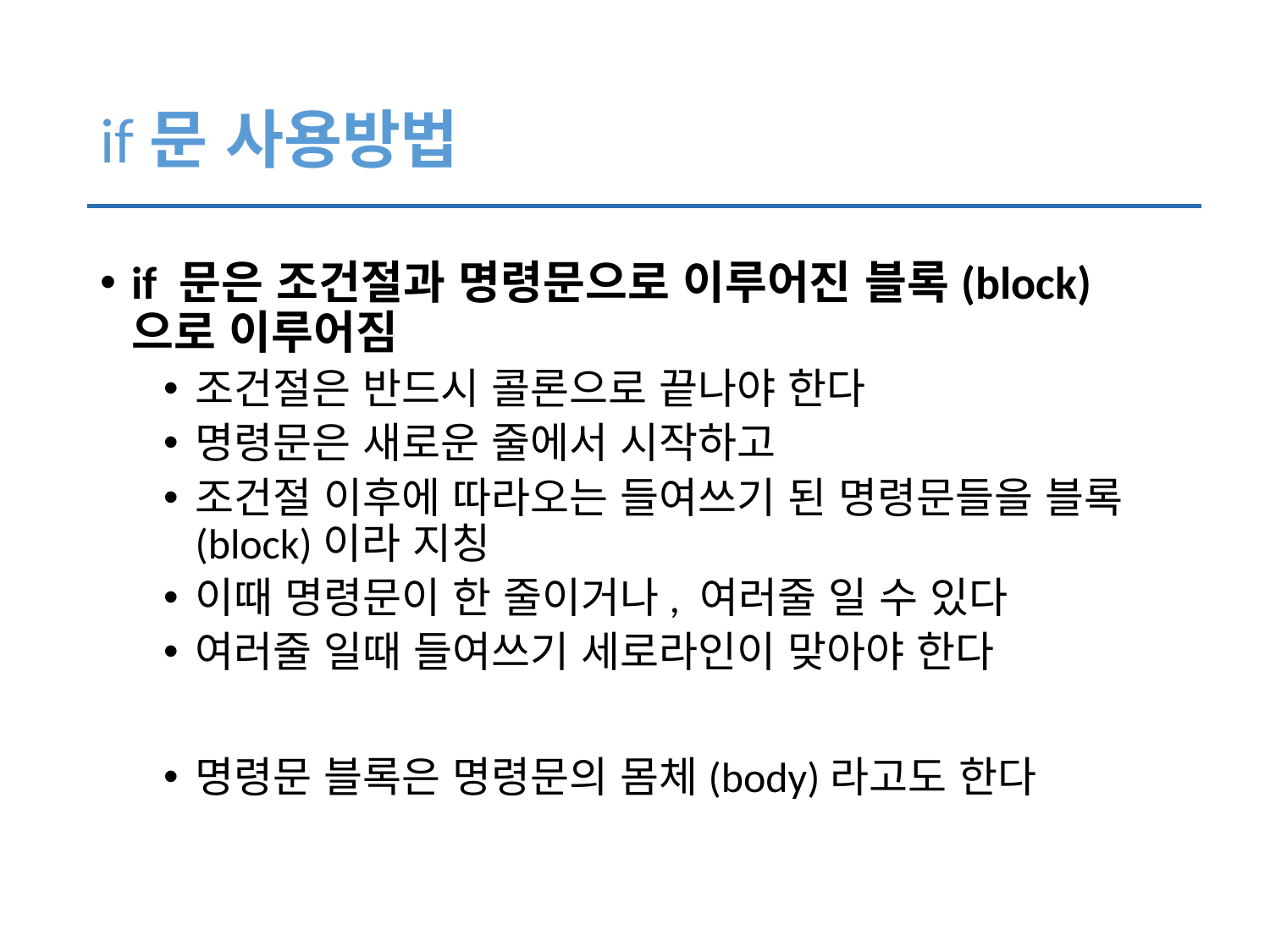

# if문 사용방법
if 문은 조건절과 명령문으로 이루어진 블록(block)으로 이루어짐
조건절은 반드시 콜론으로 끝나야 한다
명령문은 새로운 줄에서 시작하고
조건절 이후에 따라오는 들여쓰기 된 명령문들을 블록(block)이라 지칭
이때 명령문이 한 줄이거나, 여러줄 일 수 있다
여러줄 일때 들여쓰기 세로라인이 맞아야 한다

명령문 블록은 명령문의 몸체(body)라고도 한다